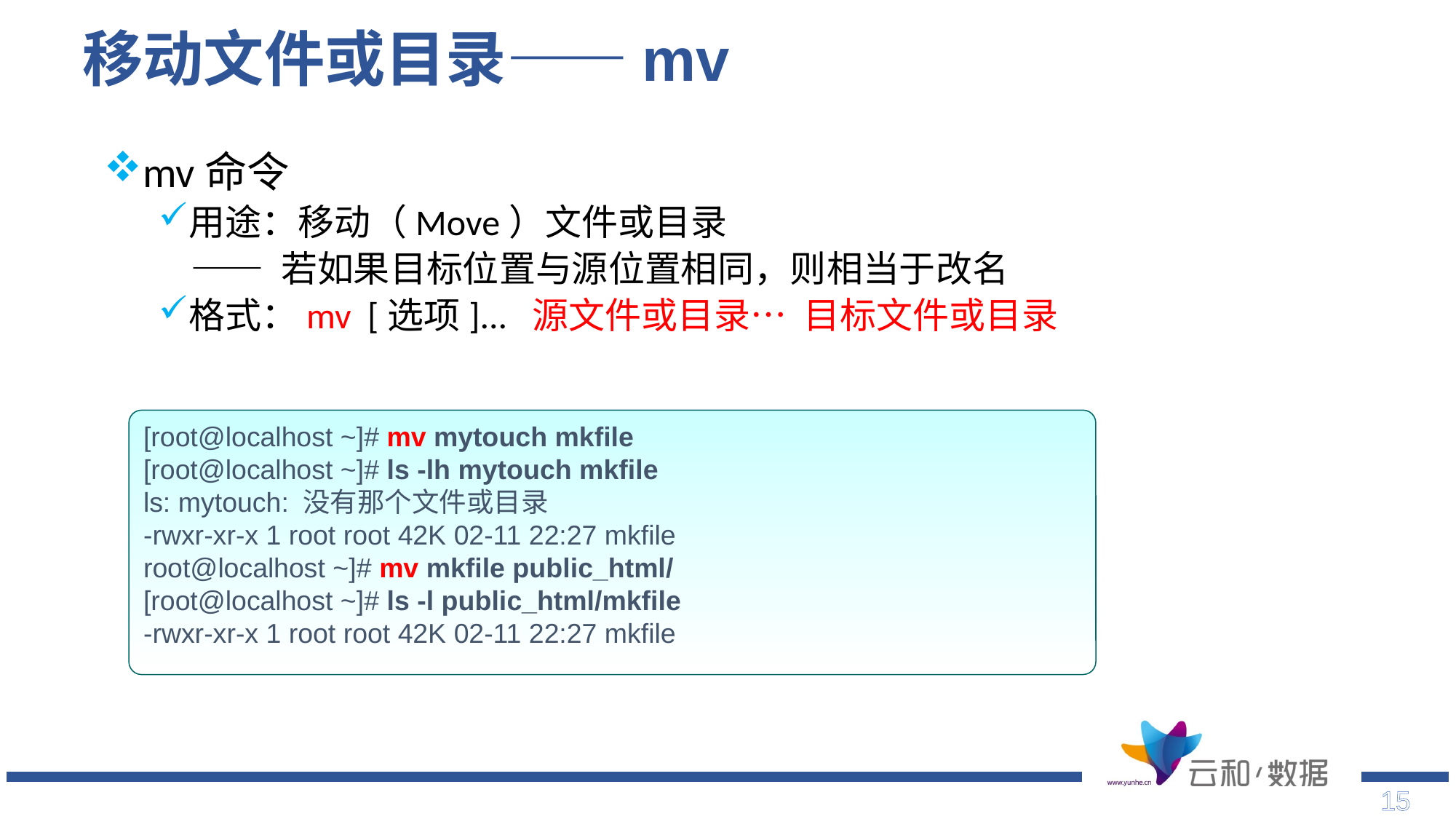

# 移动文件或目录——mv
mv命令
用途：移动（Move）文件或目录
    —— 若如果目标位置与源位置相同，则相当于改名
格式：mv  [选项]...  源文件或目录…  目标文件或目录

[root@localhost ~]# mv mytouch mkfile
[root@localhost ~]# ls -lh mytouch mkfile
ls: mytouch: 没有那个文件或目录
-rwxr-xr-x 1 root root 42K 02-11 22:27 mkfile
root@localhost ~]# mv mkfile public_html/
[root@localhost ~]# ls -l public_html/mkfile
-rwxr-xr-x 1 root root 42K 02-11 22:27 mkfile